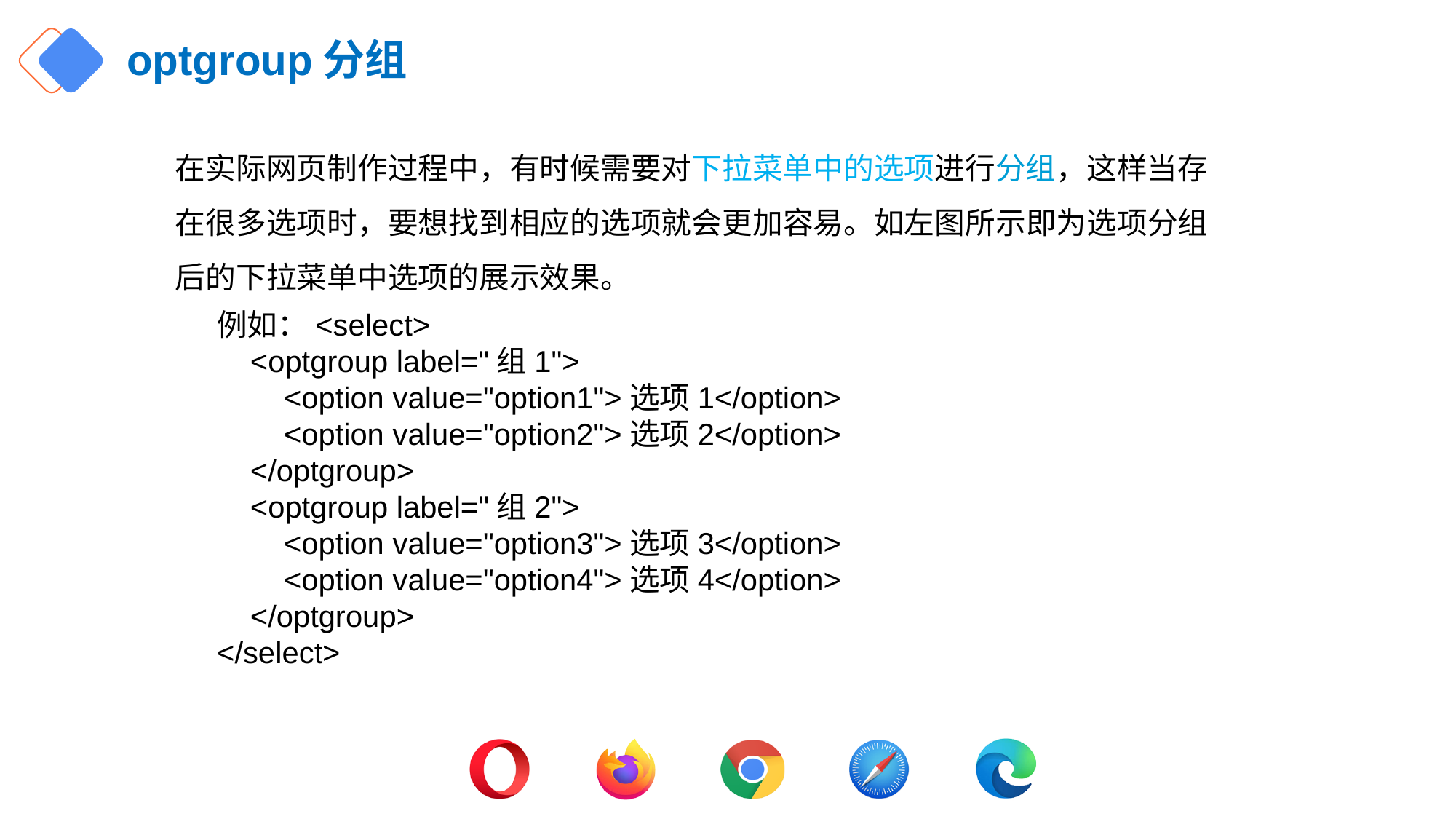

# optgroup分组
在实际网页制作过程中，有时候需要对下拉菜单中的选项进行分组，这样当存在很多选项时，要想找到相应的选项就会更加容易。如左图所示即为选项分组后的下拉菜单中选项的展示效果。

例如：<select>
    <optgroup label="组1">
        <option value="option1">选项1</option>
        <option value="option2">选项2</option>
    </optgroup>
    <optgroup label="组2">
        <option value="option3">选项3</option>
        <option value="option4">选项4</option>
    </optgroup>
</select>